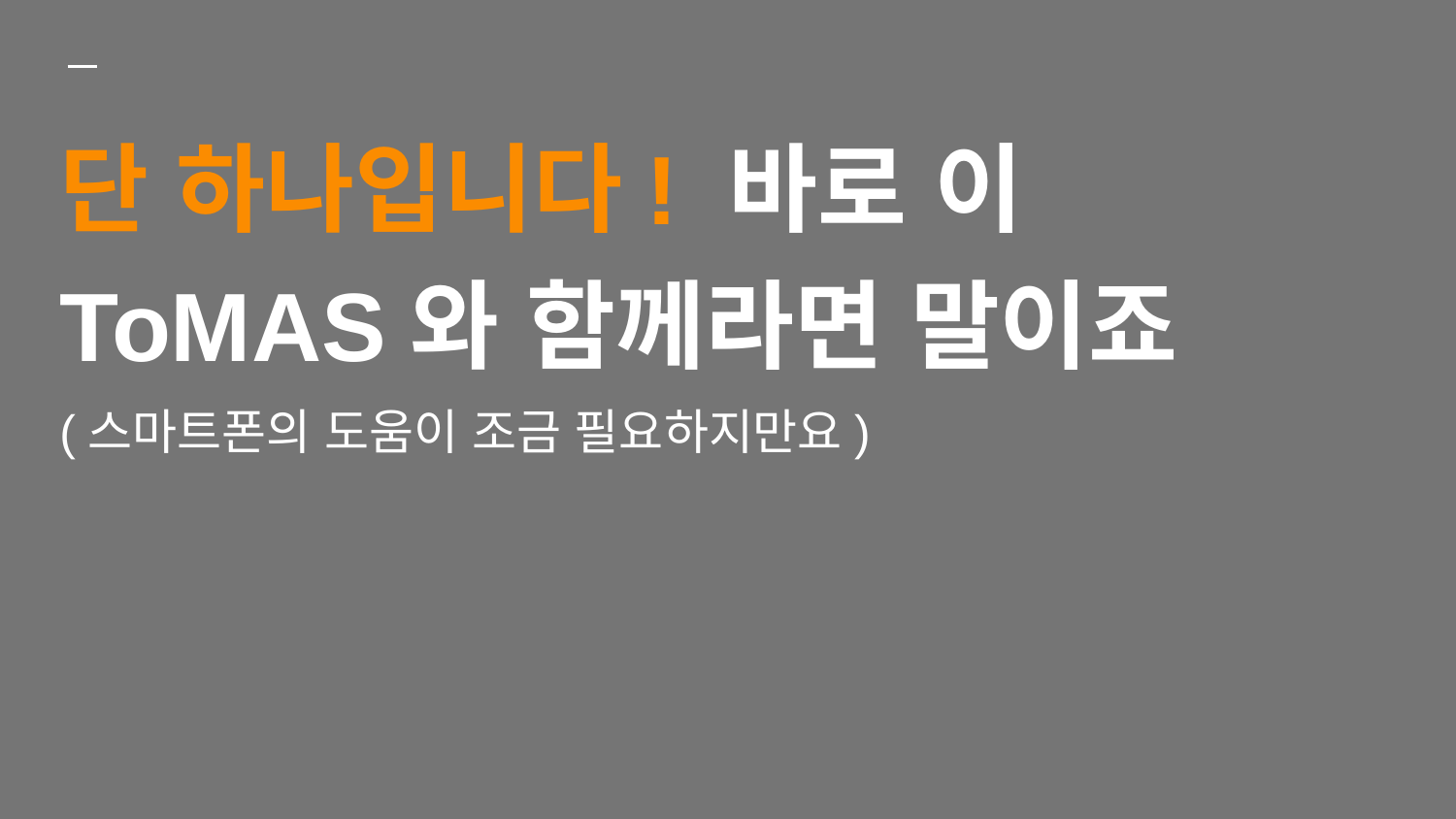

# 단 하나입니다! 바로 이
ToMAS와 함께라면 말이죠
(스마트폰의 도움이 조금 필요하지만요)